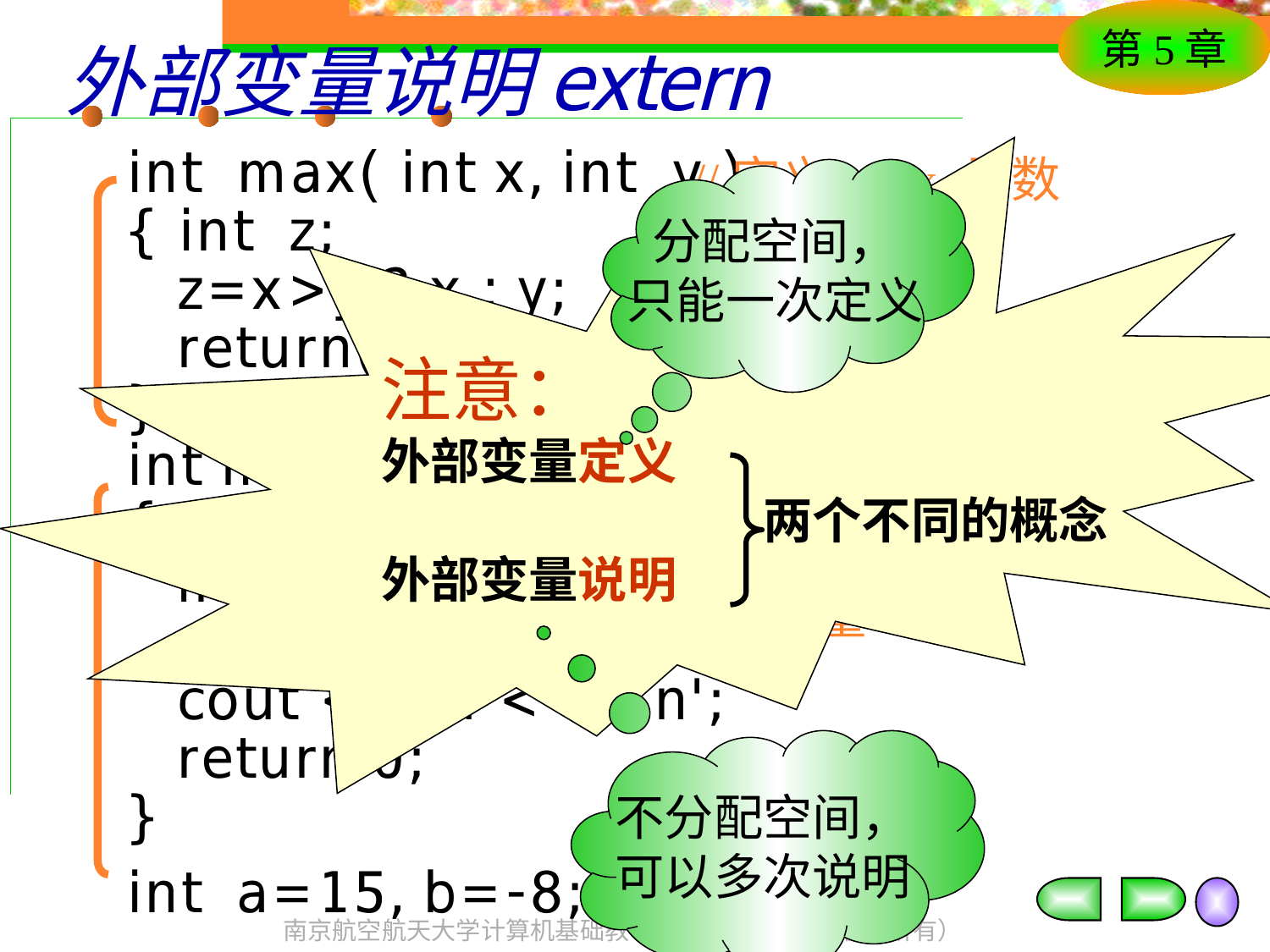

# 外部变量说明extern
注意：
外部变量定义
                                 两个不同的概念
外部变量说明

int  max( int x, int  y )
{ int  z;
   z=x>y ? x : y;
   return( z ) ;
}
int main ( )
{ extern int  a, b;
   int m;
   m=max(a, b);
   cout << m << '\n';
   return 0;
}
int  a=15, b=-8;
              //定义 max 函数

   //说明外部变量

 //定义外部变量
分配空间，
只能一次定义

不分配空间，
可以多次说明